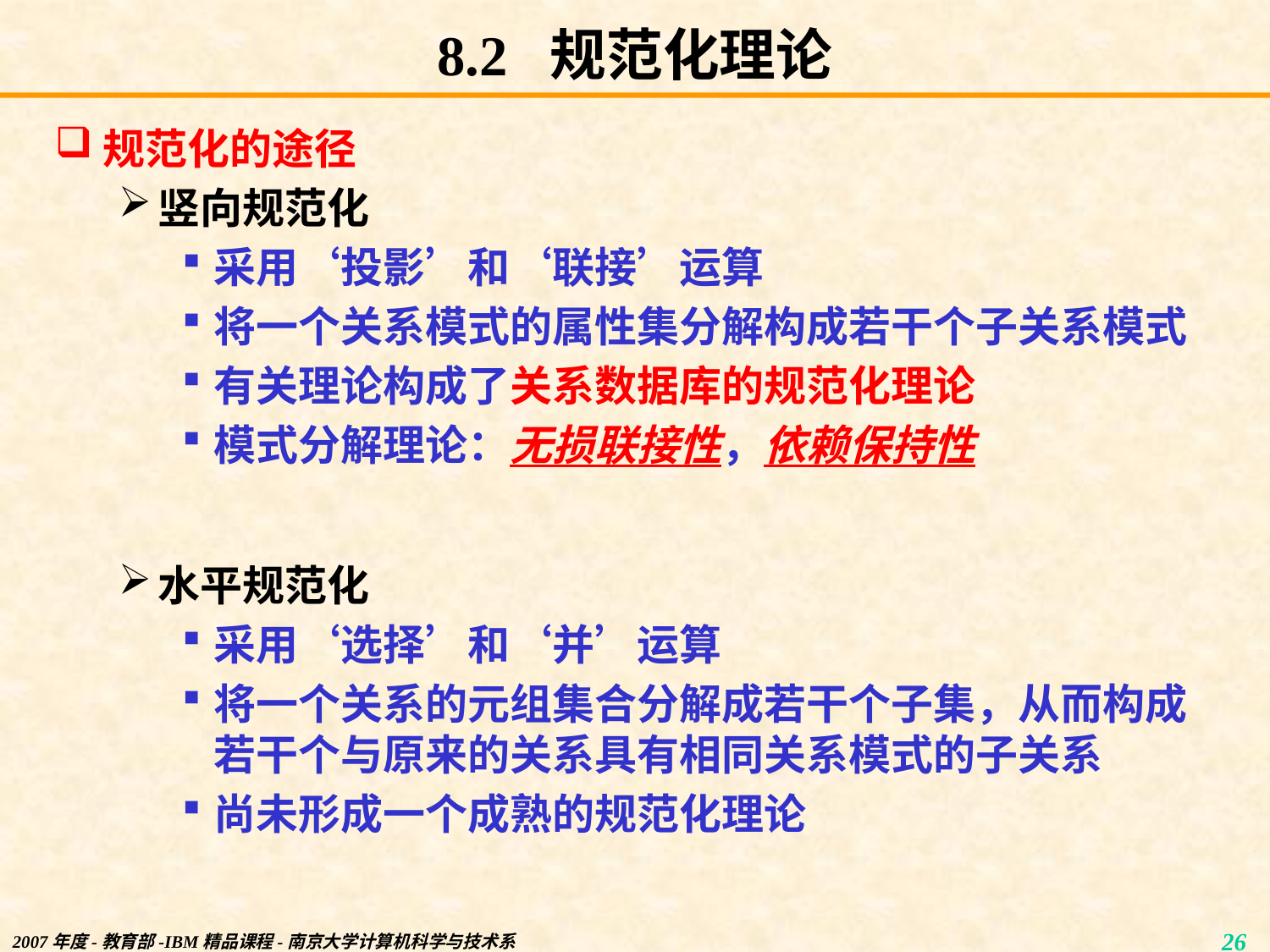

# 8.2  规范化理论
规范化的途径
竖向规范化
采用‘投影’和‘联接’运算
将一个关系模式的属性集分解构成若干个子关系模式
有关理论构成了关系数据库的规范化理论
模式分解理论：无损联接性，依赖保持性

水平规范化
采用‘选择’和‘并’运算
将一个关系的元组集合分解成若干个子集，从而构成若干个与原来的关系具有相同关系模式的子关系
尚未形成一个成熟的规范化理论
26
2007年度-教育部-IBM精品课程-南京大学计算机科学与技术系